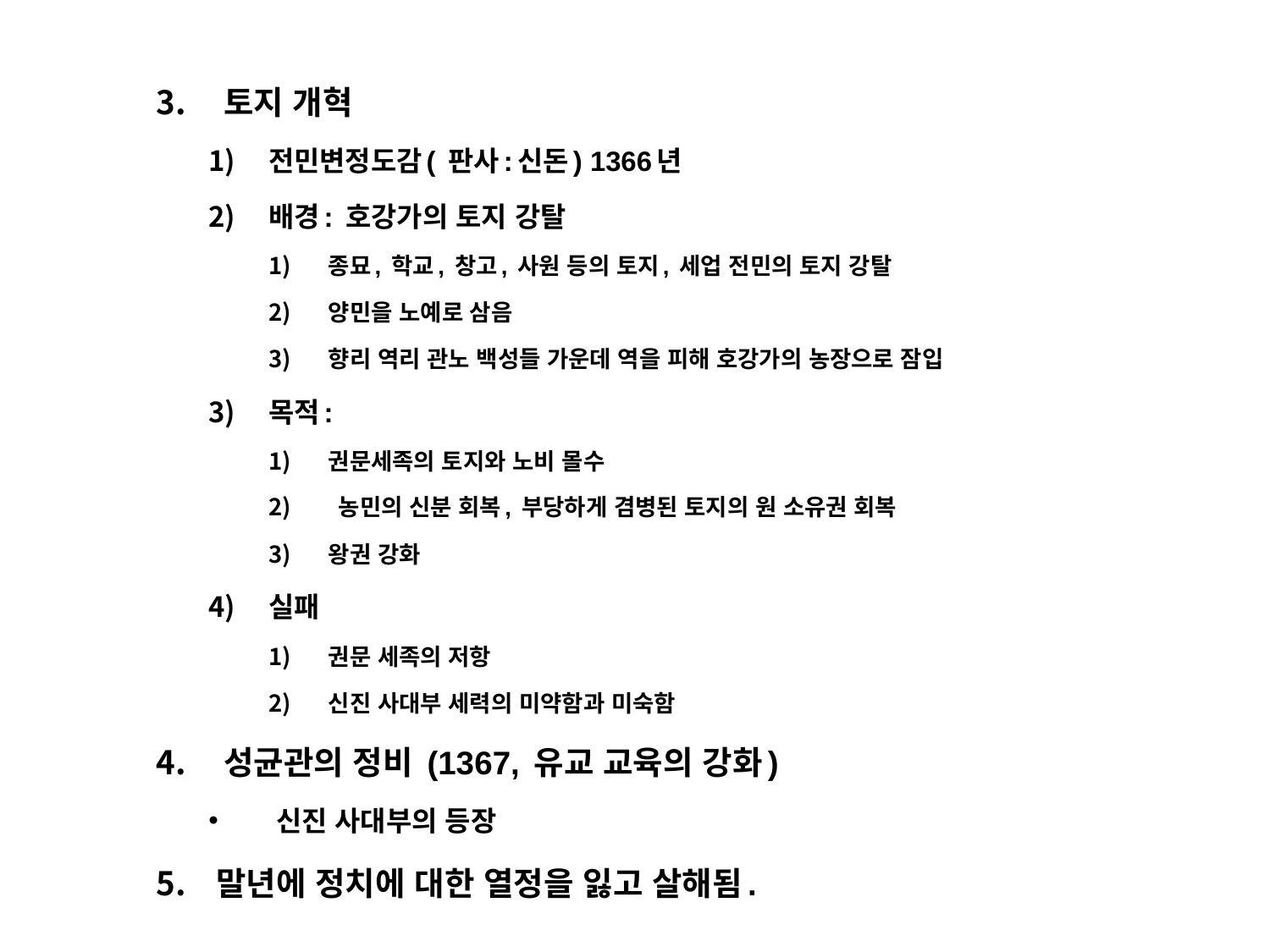

토지 개혁
전민변정도감( 판사:신돈) 1366년
배경: 호강가의 토지 강탈
종묘, 학교, 창고, 사원 등의 토지, 세업 전민의 토지 강탈
양민을 노예로 삼음
향리 역리 관노 백성들 가운데 역을 피해 호강가의 농장으로 잠입
목적:
권문세족의 토지와 노비 몰수
 농민의 신분 회복, 부당하게 겸병된 토지의 원 소유권 회복
왕권 강화
실패
권문 세족의 저항
신진 사대부 세력의 미약함과 미숙함
성균관의 정비 (1367, 유교 교육의 강화)
신진 사대부의 등장
말년에 정치에 대한 열정을 잃고 살해됨.